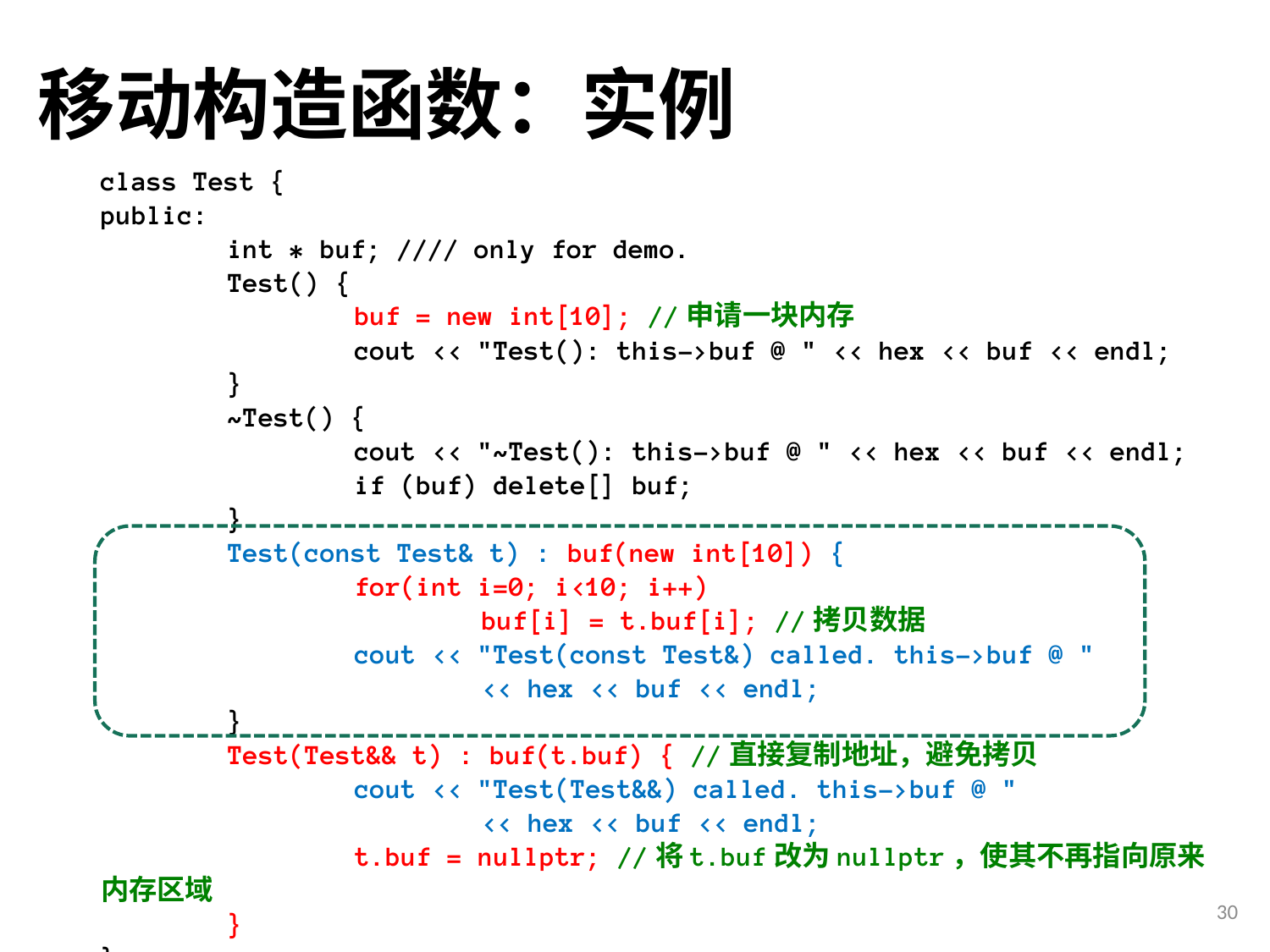

# 移动构造函数：实例
class Test {
public:
	int * buf; //// only for demo.
	Test() {
		buf = new int[10]; //申请一块内存
		cout << "Test(): this->buf @ " << hex << buf << endl;
	}
	~Test() {
		cout << "~Test(): this->buf @ " << hex << buf << endl;
		if (buf) delete[] buf;
	}
	Test(const Test& t) : buf(new int[10]) {
		for(int i=0; i<10; i++)
			buf[i] = t.buf[i]; //拷贝数据
		cout << "Test(const Test&) called. this->buf @ "
			<< hex << buf << endl;
	}
	Test(Test&& t) : buf(t.buf) { //直接复制地址，避免拷贝
		cout << "Test(Test&&) called. this->buf @ "
			<< hex << buf << endl;
		t.buf = nullptr; //将t.buf改为nullptr，使其不再指向原来内存区域
	}
};

30